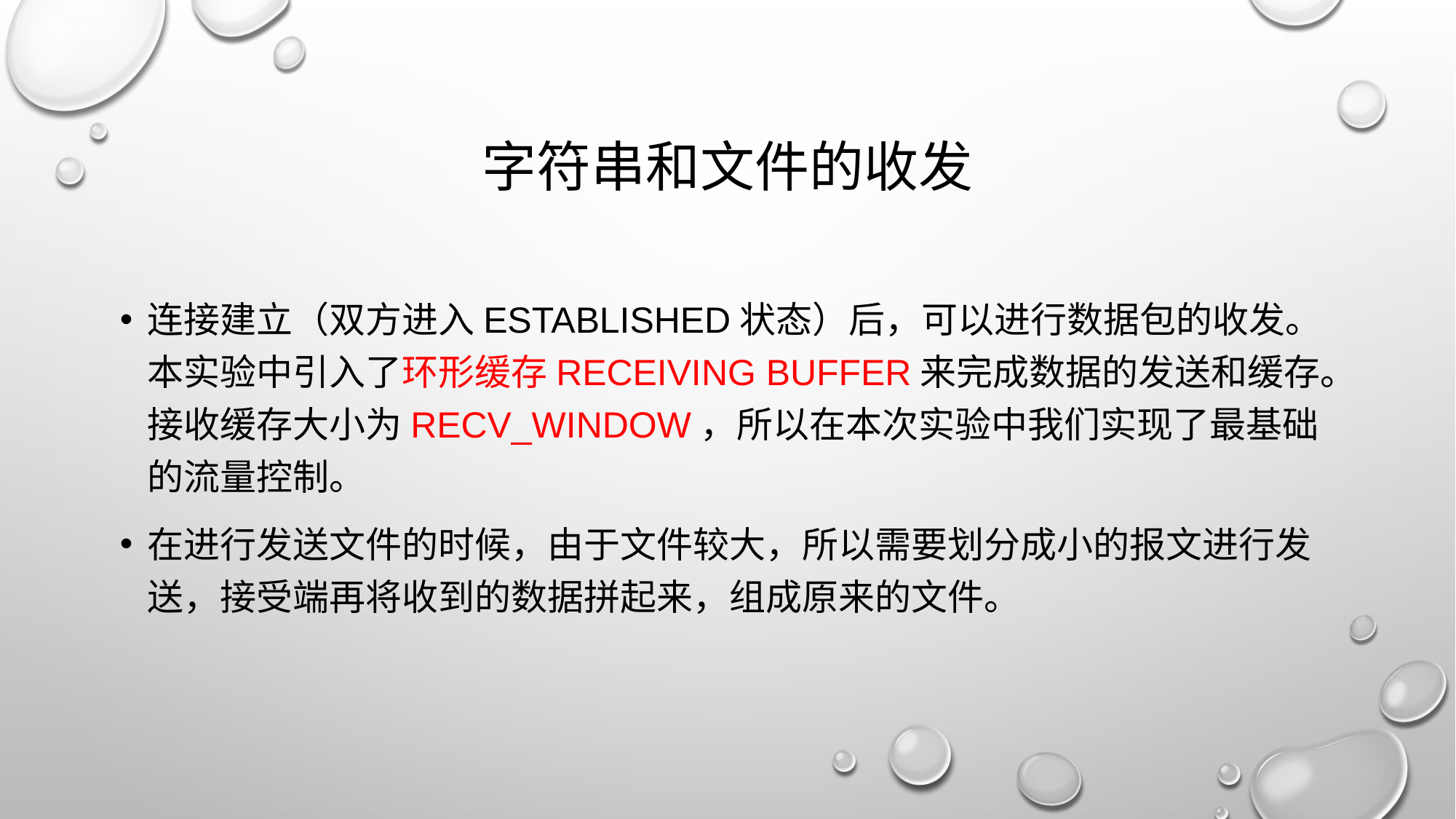

# 字符串和文件的收发
连接建立（双方进入ESTABLISHED状态）后，可以进行数据包的收发。本实验中引入了环形缓存Receiving Buffer来完成数据的发送和缓存。接收缓存大小为recv_window，所以在本次实验中我们实现了最基础的流量控制。
在进行发送文件的时候，由于文件较大，所以需要划分成小的报文进行发送，接受端再将收到的数据拼起来，组成原来的文件。